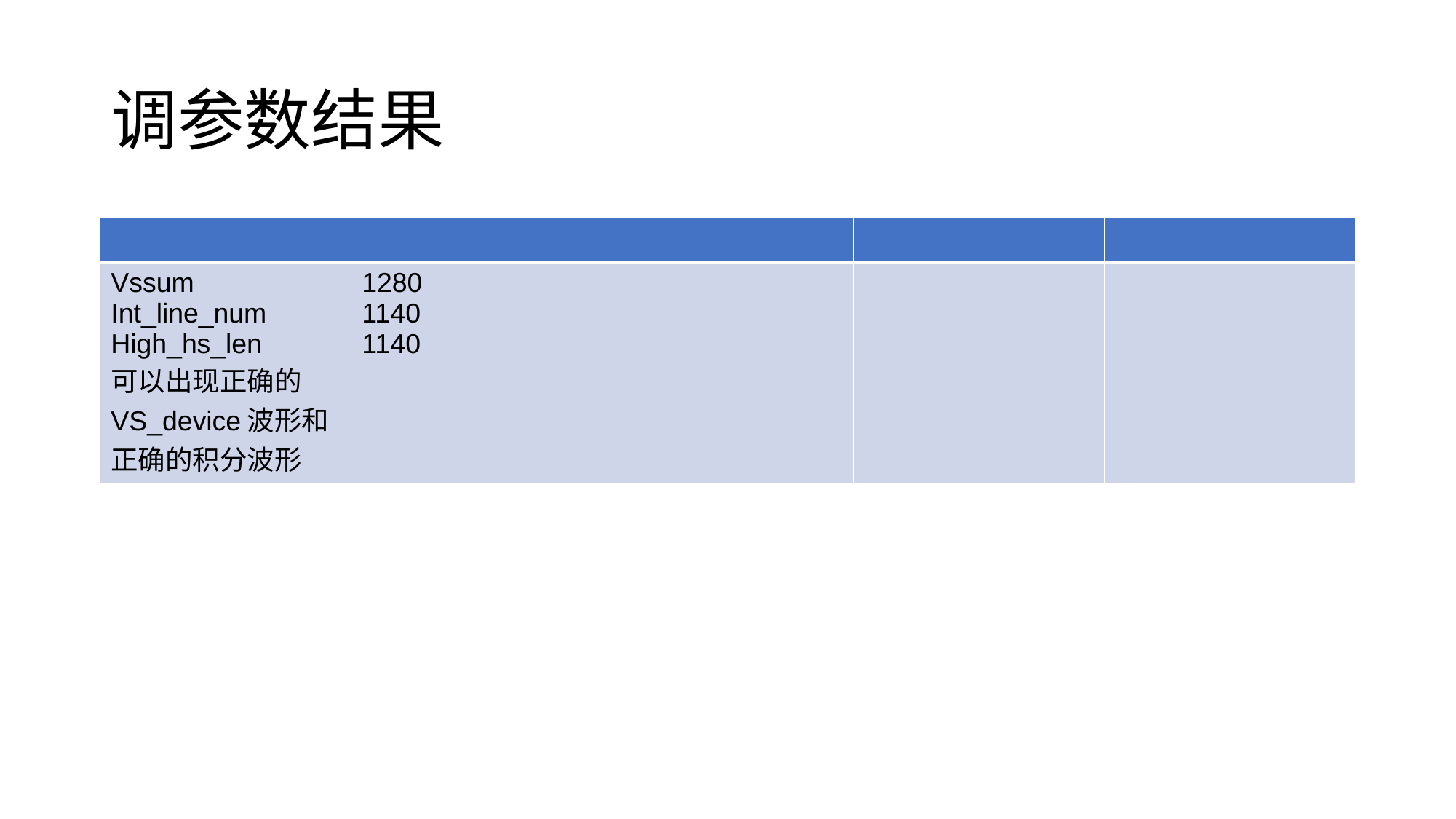

# 调参数结果
|  |  |  |  |  |
| --- | --- | --- | --- | --- |
| Vssum Int\_line\_num High\_hs\_len 可以出现正确的VS\_device波形和正确的积分波形 | 1280 1140 1140 |  |  |  |